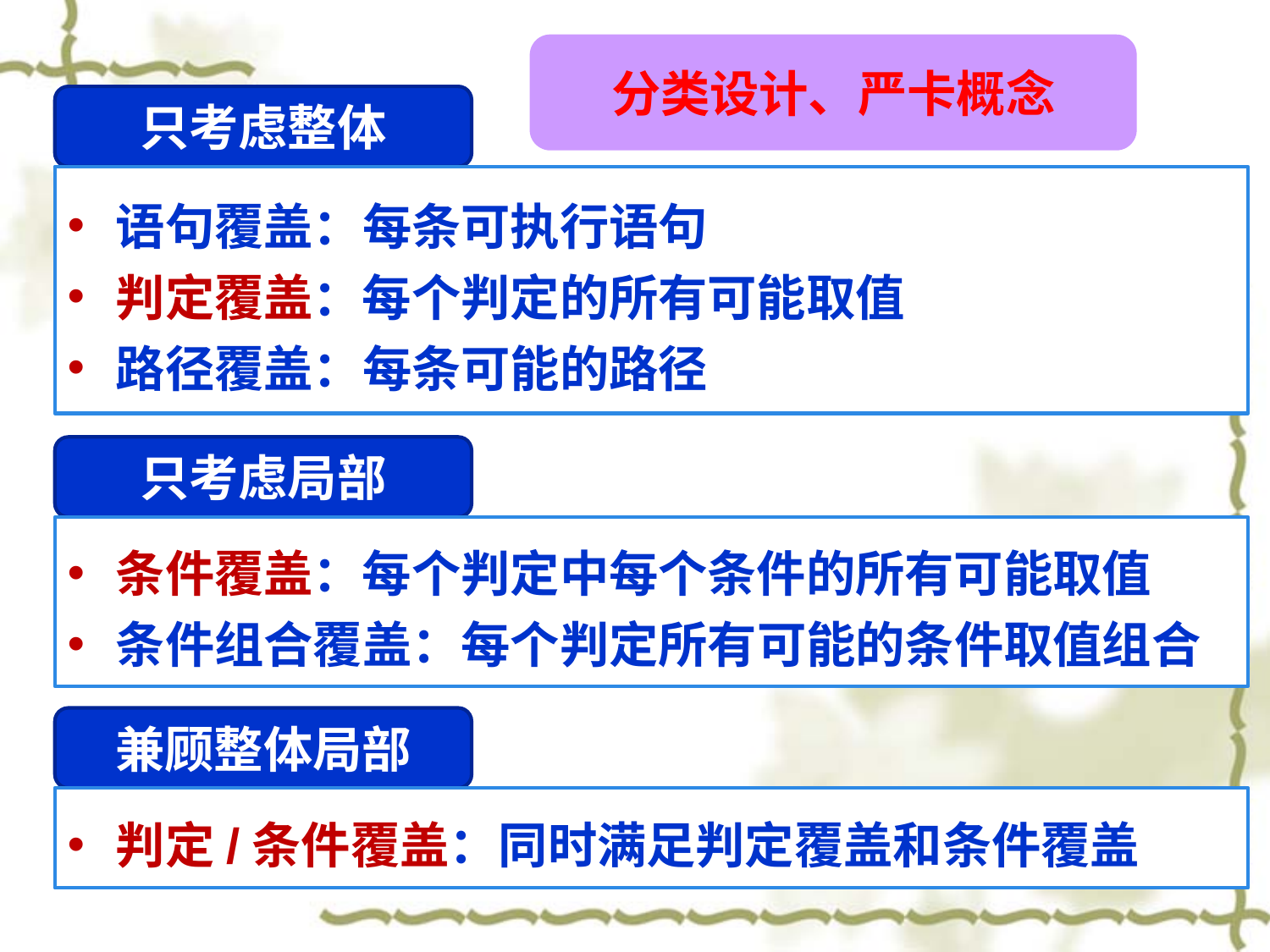

分类设计、严卡概念
只考虑整体
语句覆盖：每条可执行语句
判定覆盖：每个判定的所有可能取值
路径覆盖：每条可能的路径
只考虑局部
条件覆盖：每个判定中每个条件的所有可能取值
条件组合覆盖：每个判定所有可能的条件取值组合
兼顾整体局部
判定/条件覆盖：同时满足判定覆盖和条件覆盖